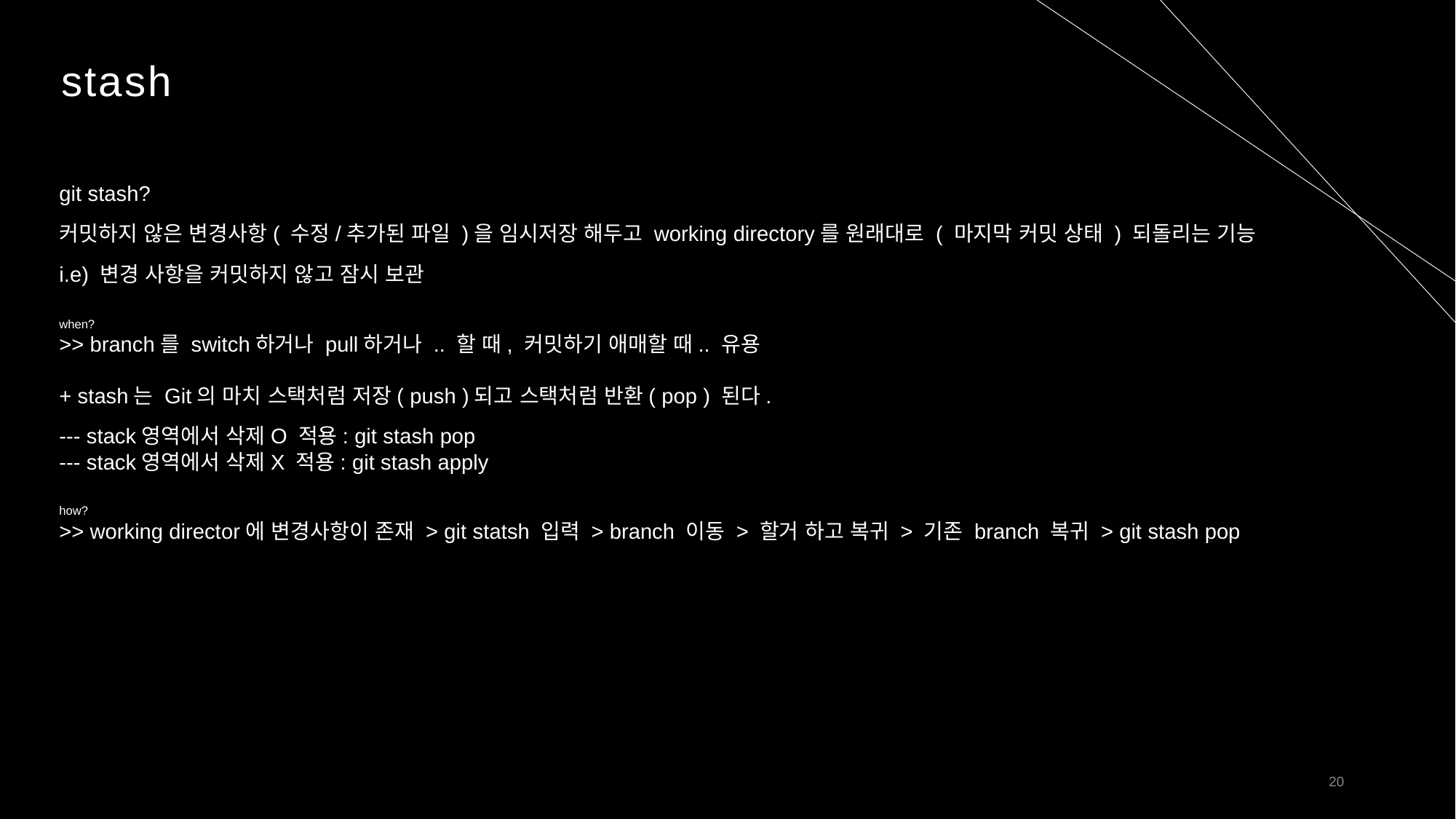

# stash
git stash?
커밋하지 않은 변경사항( 수정/추가된 파일 )을 임시저장 해두고 working directory를 원래대로 ( 마지막 커밋 상태 ) 되돌리는 기능
i.e) 변경 사항을 커밋하지 않고 잠시 보관
when?
>> branch를 switch하거나 pull하거나 .. 할 때, 커밋하기 애매할 때.. 유용
+ stash는 Git의 마치 스택처럼 저장( push )되고 스택처럼 반환( pop ) 된다.
--- stack영역에서 삭제O 적용: git stash pop
--- stack영역에서 삭제X 적용: git stash apply
how?
>> working director에 변경사항이 존재 > git statsh 입력 > branch 이동 > 할거 하고 복귀 > 기존 branch 복귀 > git stash pop
20